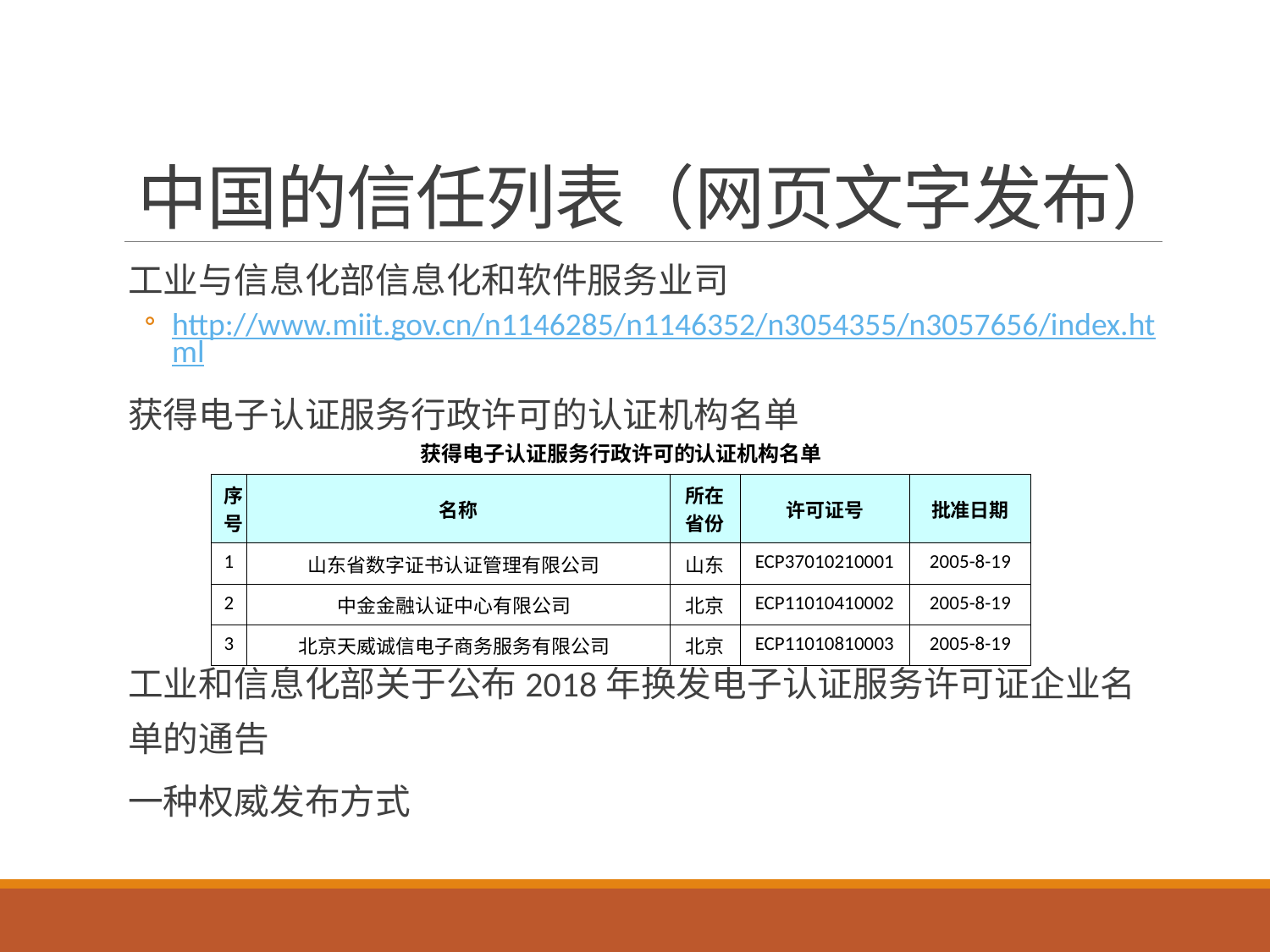

# 中国的信任列表（网页文字发布）
工业与信息化部信息化和软件服务业司
http://www.miit.gov.cn/n1146285/n1146352/n3054355/n3057656/index.html
获得电子认证服务行政许可的认证机构名单

工业和信息化部关于公布2018年换发电子认证服务许可证企业名单的通告
一种权威发布方式
| 获得电子认证服务行政许可的认证机构名单 |  |  |  |  |
| --- | --- | --- | --- | --- |
| 序号 | 名称 | 所在省份 | 许可证号 | 批准日期 |
| 1 | 山东省数字证书认证管理有限公司 | 山东 | ECP37010210001 | 2005-8-19 |
| 2 | 中金金融认证中心有限公司 | 北京 | ECP11010410002 | 2005-8-19 |
| 3 | 北京天威诚信电子商务服务有限公司 | 北京 | ECP11010810003 | 2005-8-19 |
56